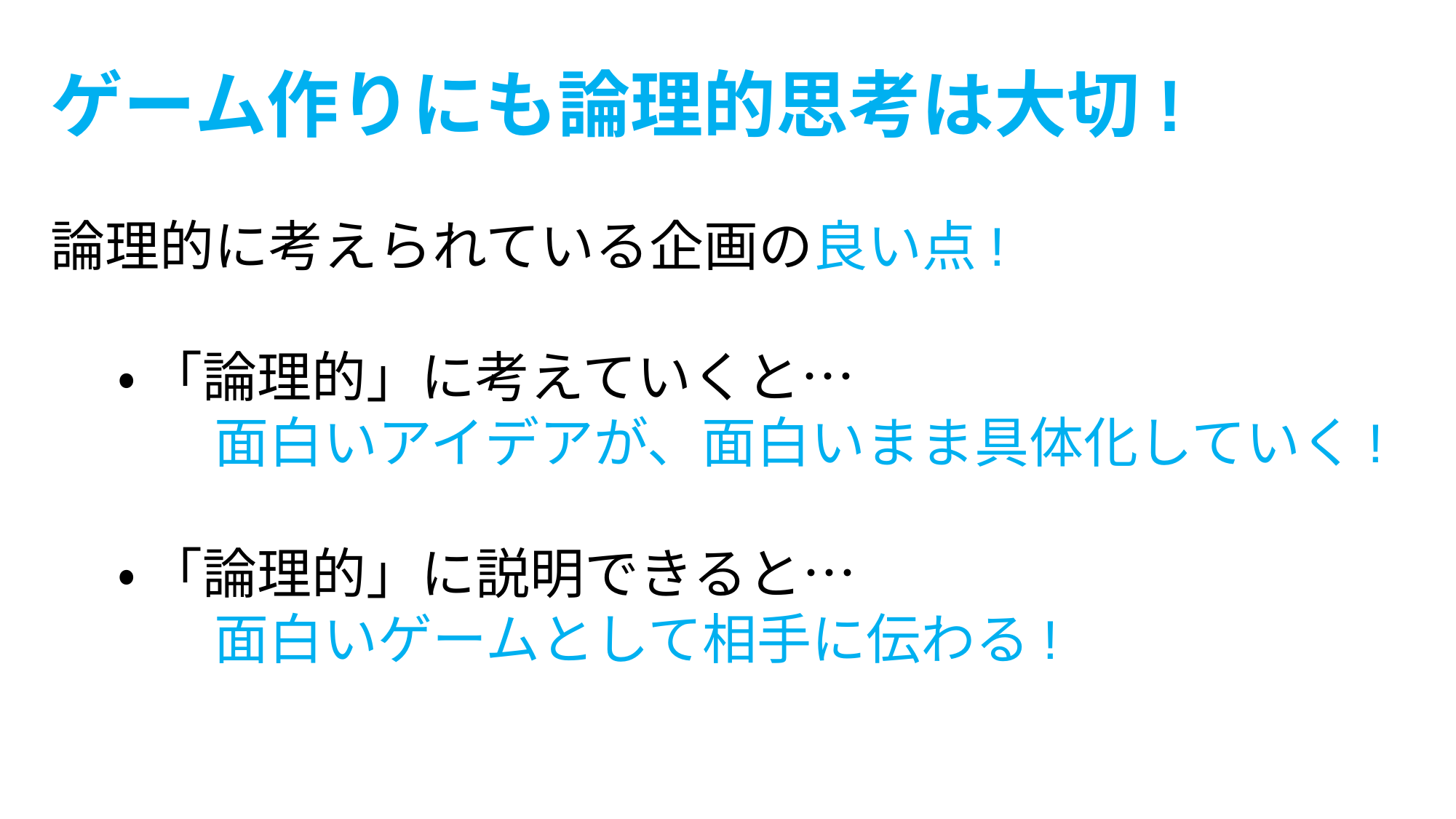

ゲーム作りにも論理的思考は大切!

論理的に考えられている企画の良い点!

　 ・ 「論理的」に考えていくと…
　　　面白いアイデアが、面白いまま具体化していく!

　 ・ 「論理的」に説明できると…
　　　面白いゲームとして相手に伝わる!